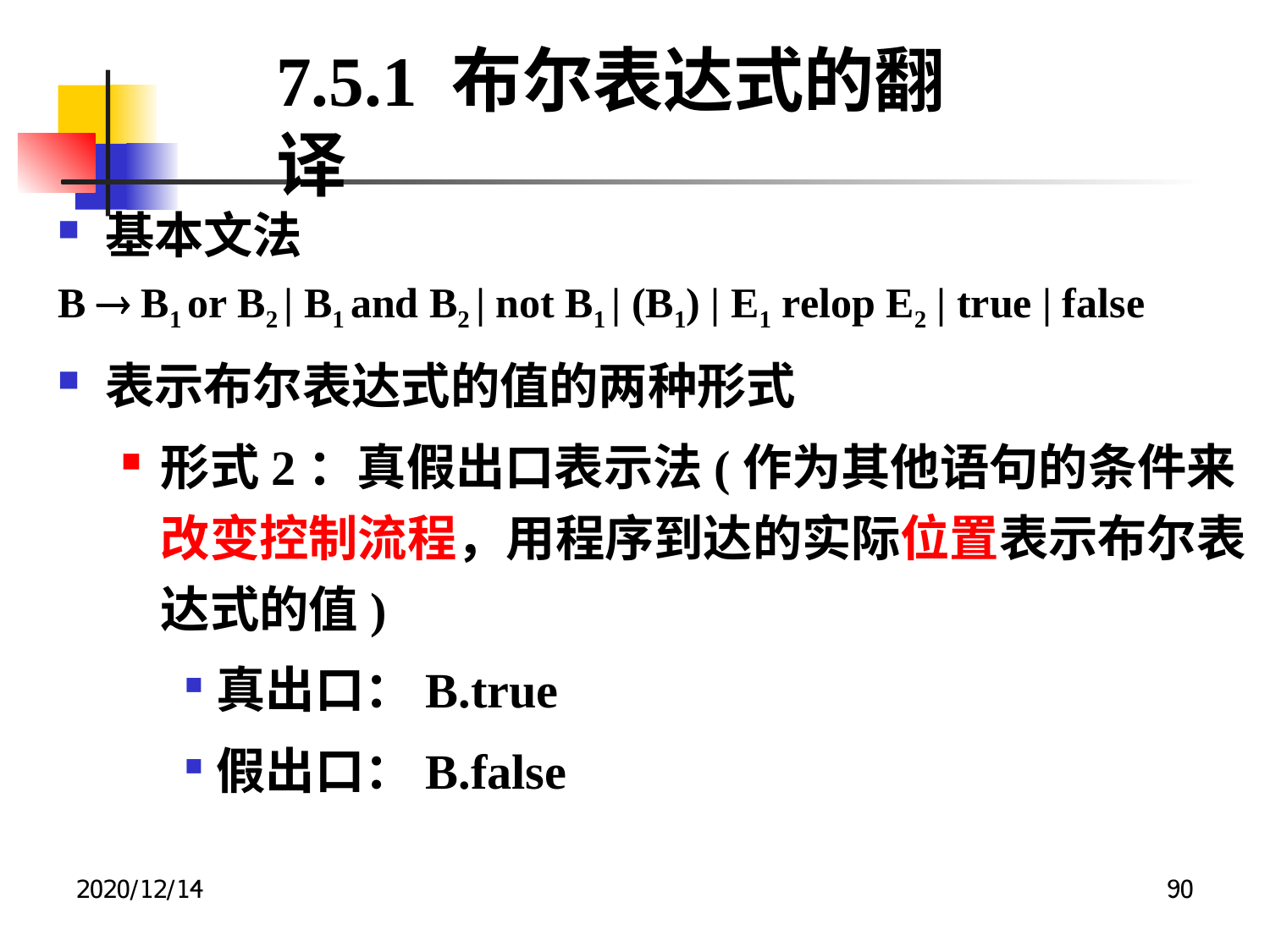

7.5.1 布尔表达式的翻译
基本文法
B → B1 or B2 | B1 and B2 | not B1 | (B1) | E1 relop E2 | true | false
表示布尔表达式的值的两种形式
形式2：真假出口表示法(作为其他语句的条件来改变控制流程，用程序到达的实际位置表示布尔表达式的值)
真出口：B.true
假出口：B.false
2020/12/14
90